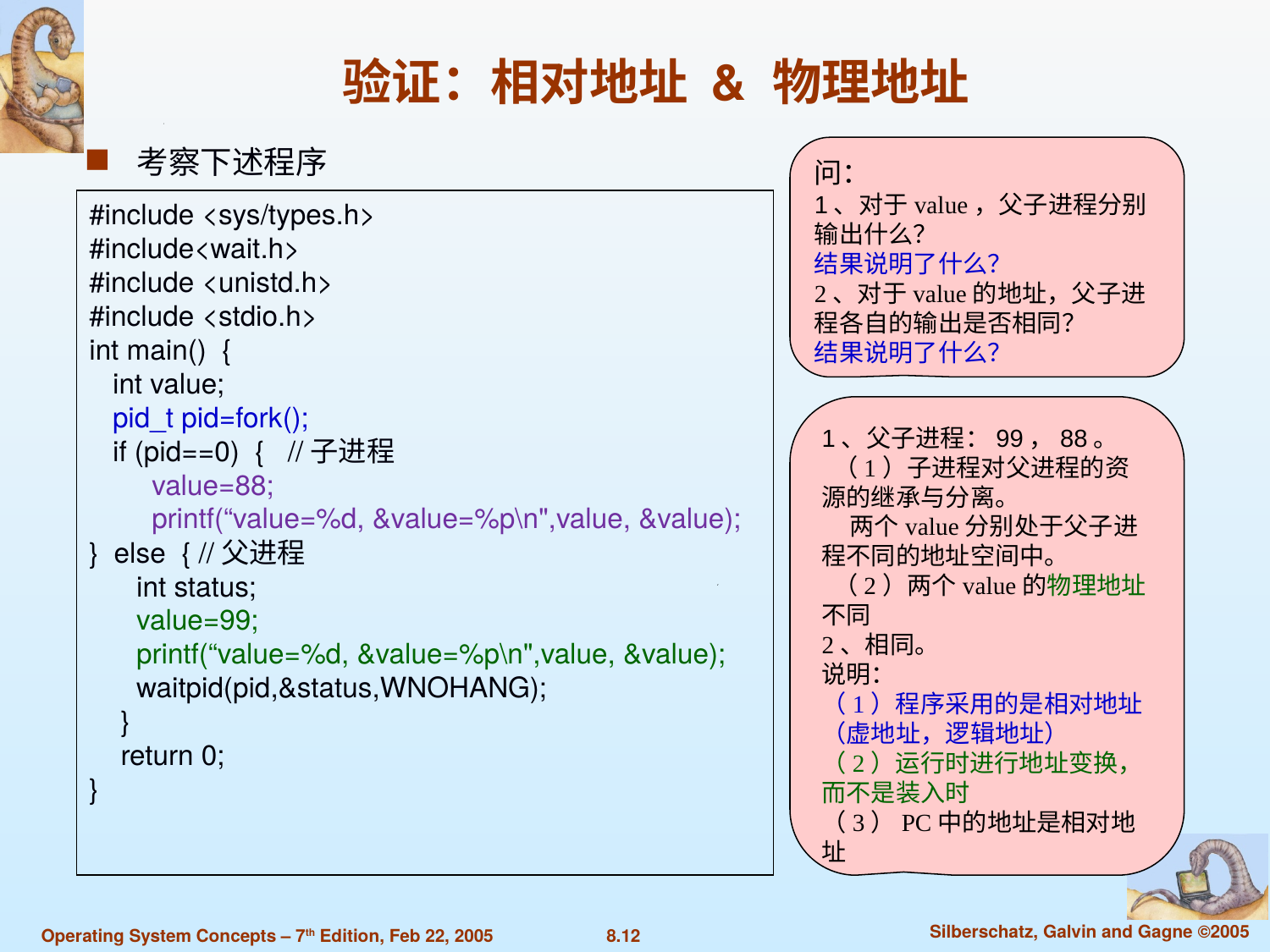

验证：相对地址 & 物理地址
考察下述程序
问：
1、对于value，父子进程分别输出什么？
结果说明了什么？
2、对于value的地址，父子进程各自的输出是否相同？
结果说明了什么？
#include <sys/types.h>
#include<wait.h>
#include <unistd.h>
#include <stdio.h>
int main()  {
   int value;
   pid_t pid=fork();
   if (pid==0)  {   //子进程
        value=88;
        printf(“value=%d, &value=%p\n",value, &value);
}  else  { //父进程
      int status;
      value=99;
      printf(“value=%d, &value=%p\n",value, &value);
      waitpid(pid,&status,WNOHANG);
    }
    return 0;
}
1、父子进程：99，88。
 （1）子进程对父进程的资源的继承与分离。
    两个value分别处于父子进程不同的地址空间中。
 （2）两个value的物理地址不同
2、相同。
说明：
（1）程序采用的是相对地址（虚地址，逻辑地址）
（2）运行时进行地址变换，而不是装入时
（3）PC中的地址是相对地址